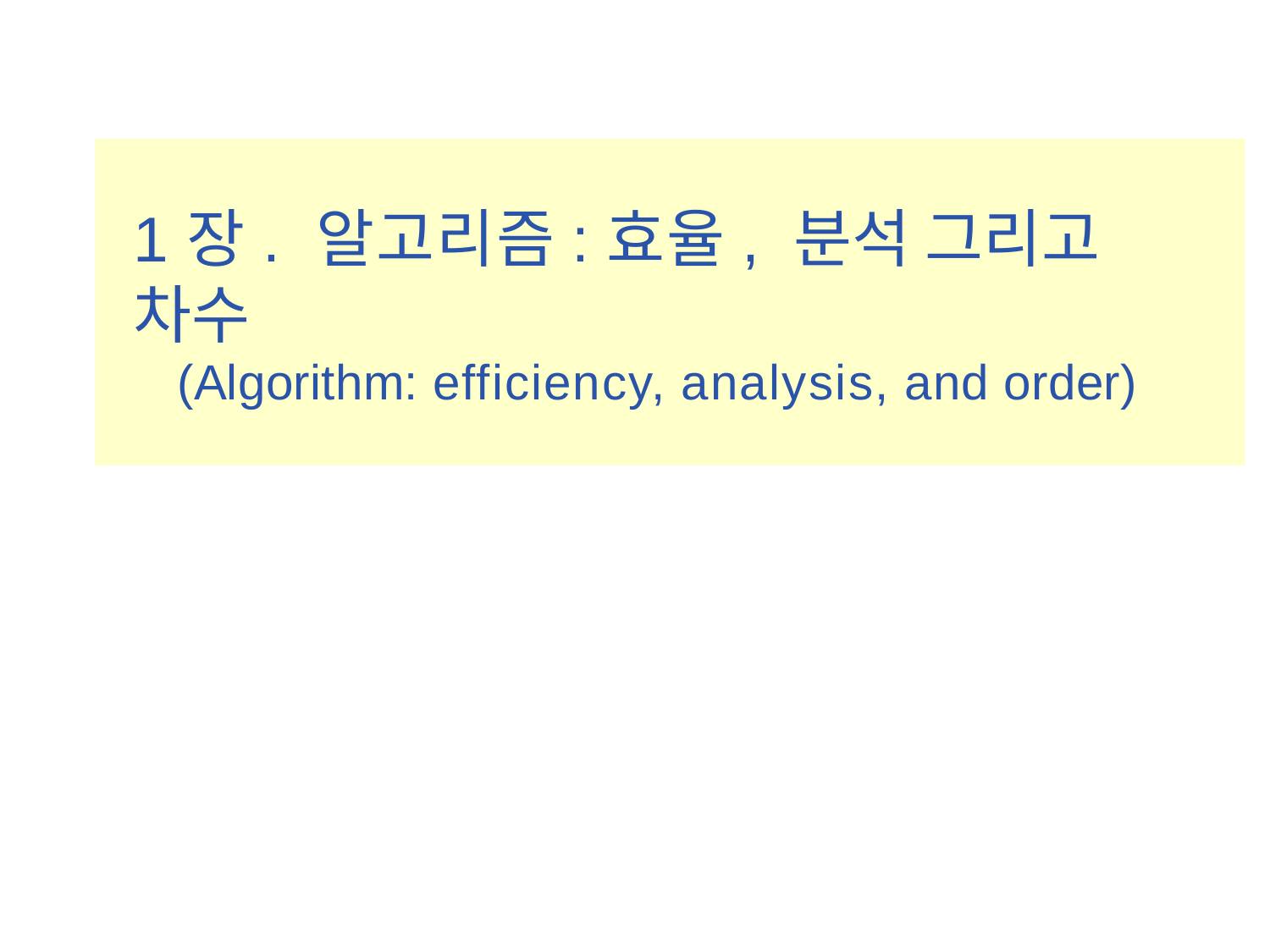

# 1장. 알고리즘:효율, 분석 그리고 차수
(Algorithm: efficiency, analysis, and order)